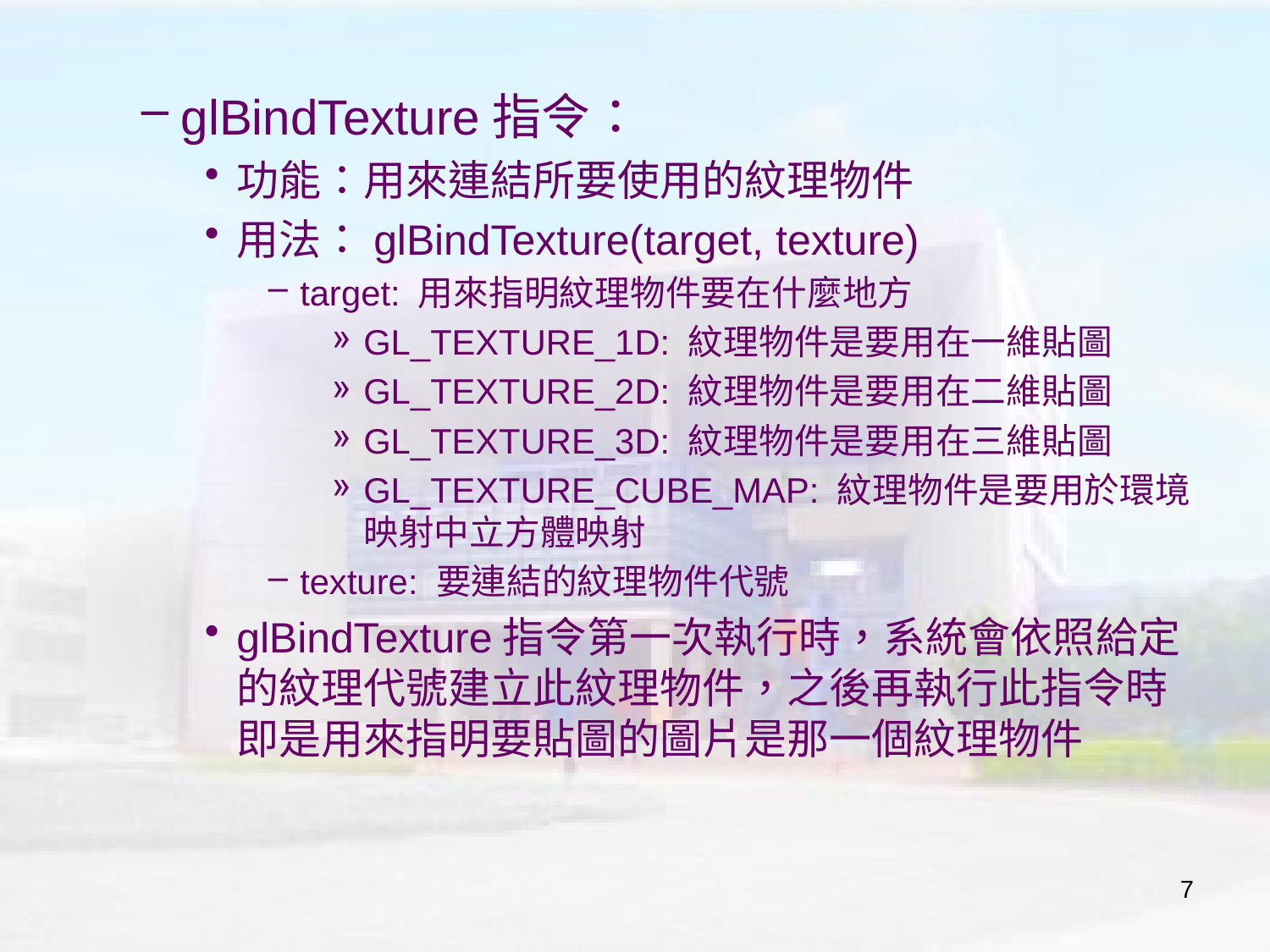

glBindTexture指令：
功能：用來連結所要使用的紋理物件
用法：glBindTexture(target, texture)
target: 用來指明紋理物件要在什麼地方
GL_TEXTURE_1D: 紋理物件是要用在一維貼圖
GL_TEXTURE_2D: 紋理物件是要用在二維貼圖
GL_TEXTURE_3D: 紋理物件是要用在三維貼圖
GL_TEXTURE_CUBE_MAP: 紋理物件是要用於環境映射中立方體映射
texture: 要連結的紋理物件代號
glBindTexture指令第一次執行時，系統會依照給定的紋理代號建立此紋理物件，之後再執行此指令時即是用來指明要貼圖的圖片是那一個紋理物件
7